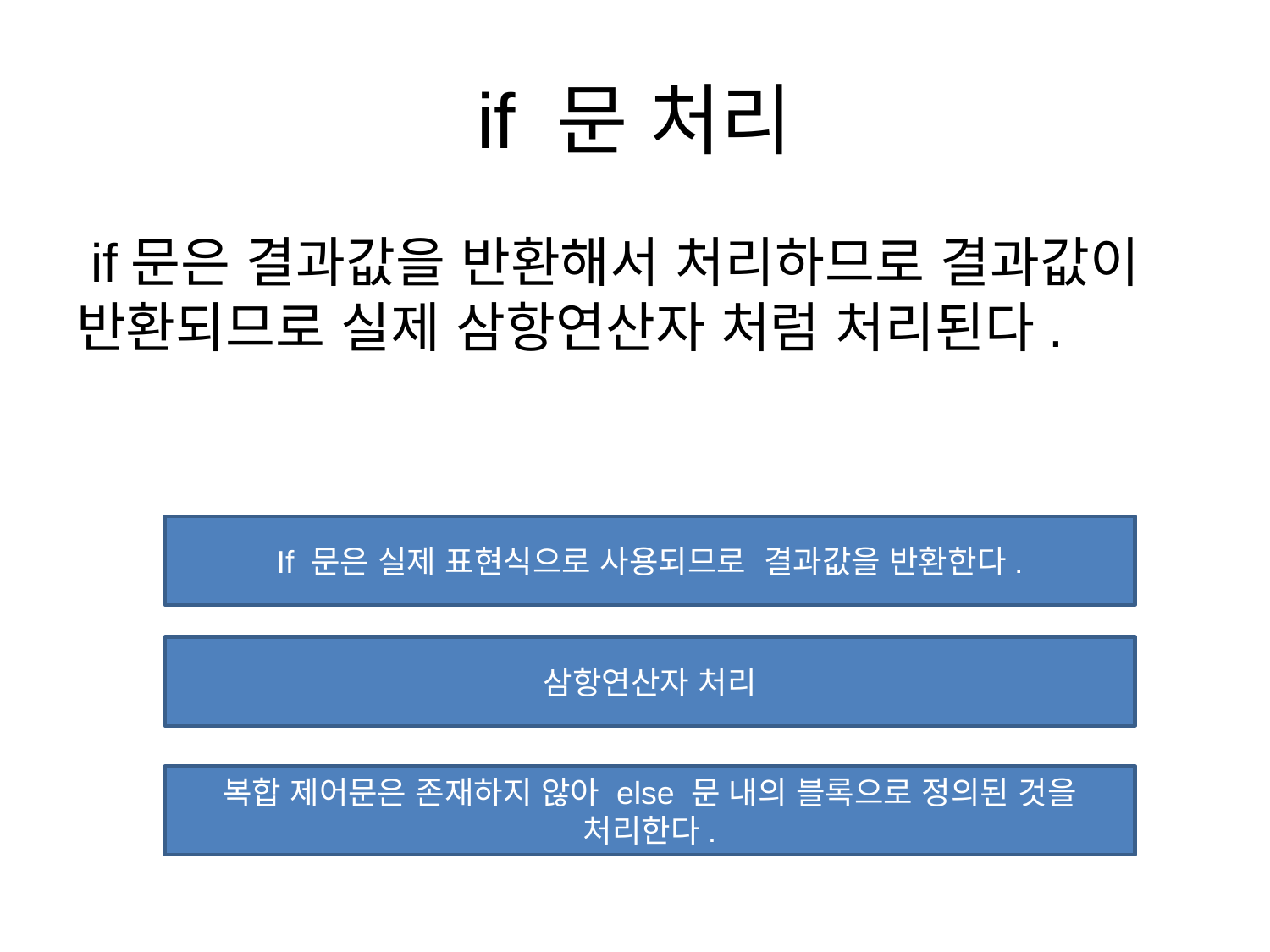

# if 문 처리
 if문은 결과값을 반환해서 처리하므로 결과값이 반환되므로 실제 삼항연산자 처럼 처리된다.
If 문은 실제 표현식으로 사용되므로  결과값을 반환한다.
삼항연산자 처리
복합 제어문은 존재하지 않아 else 문 내의 블록으로 정의된 것을 처리한다.